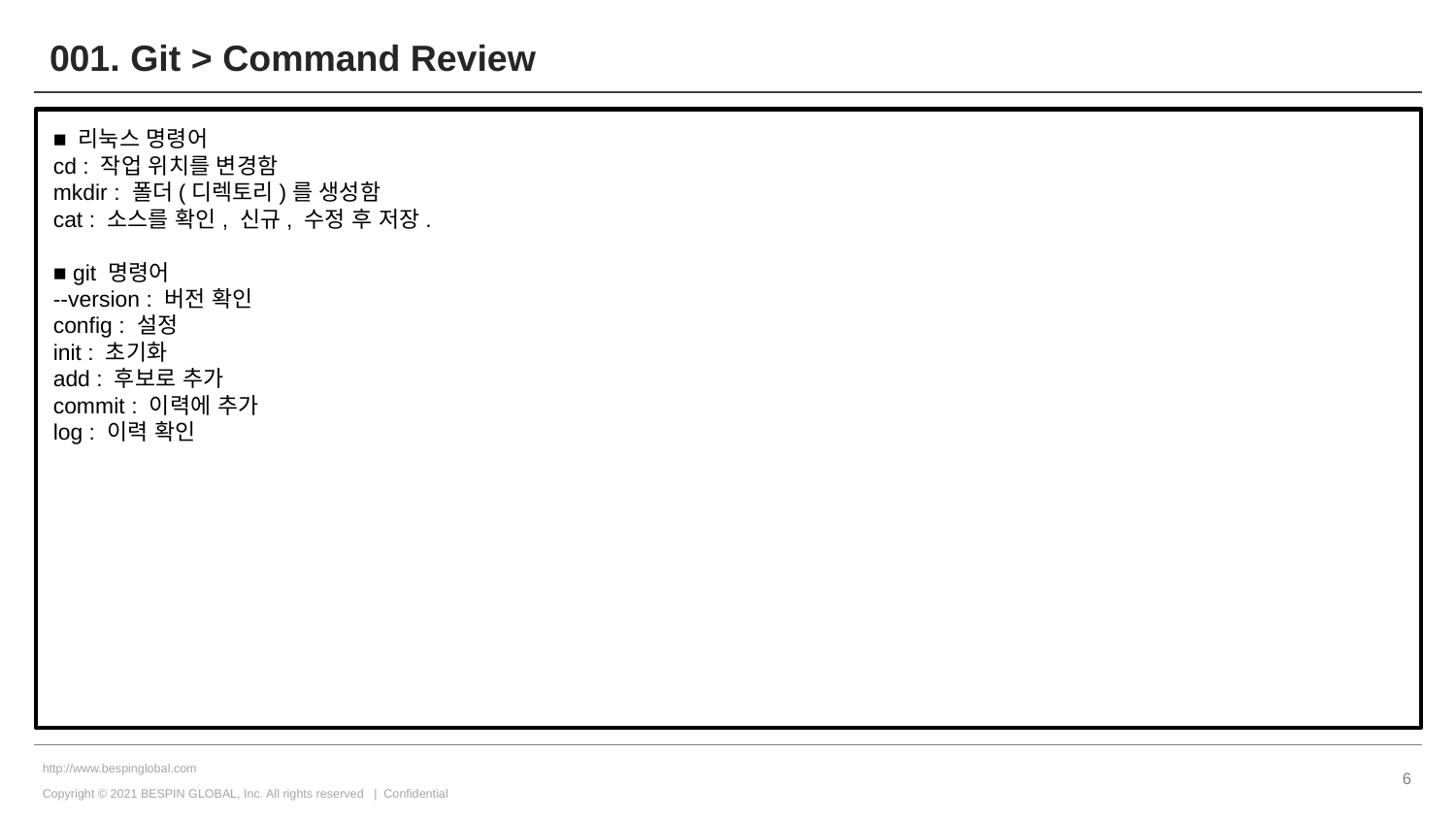

# 001. Git > Command Review

■ 리눅스 명령어
cd : 작업 위치를 변경함
mkdir : 폴더(디렉토리)를 생성함
cat : 소스를 확인, 신규, 수정 후 저장.

■ git 명령어
--version : 버전 확인
config : 설정
init : 초기화
add : 후보로 추가
commit : 이력에 추가
log : 이력 확인